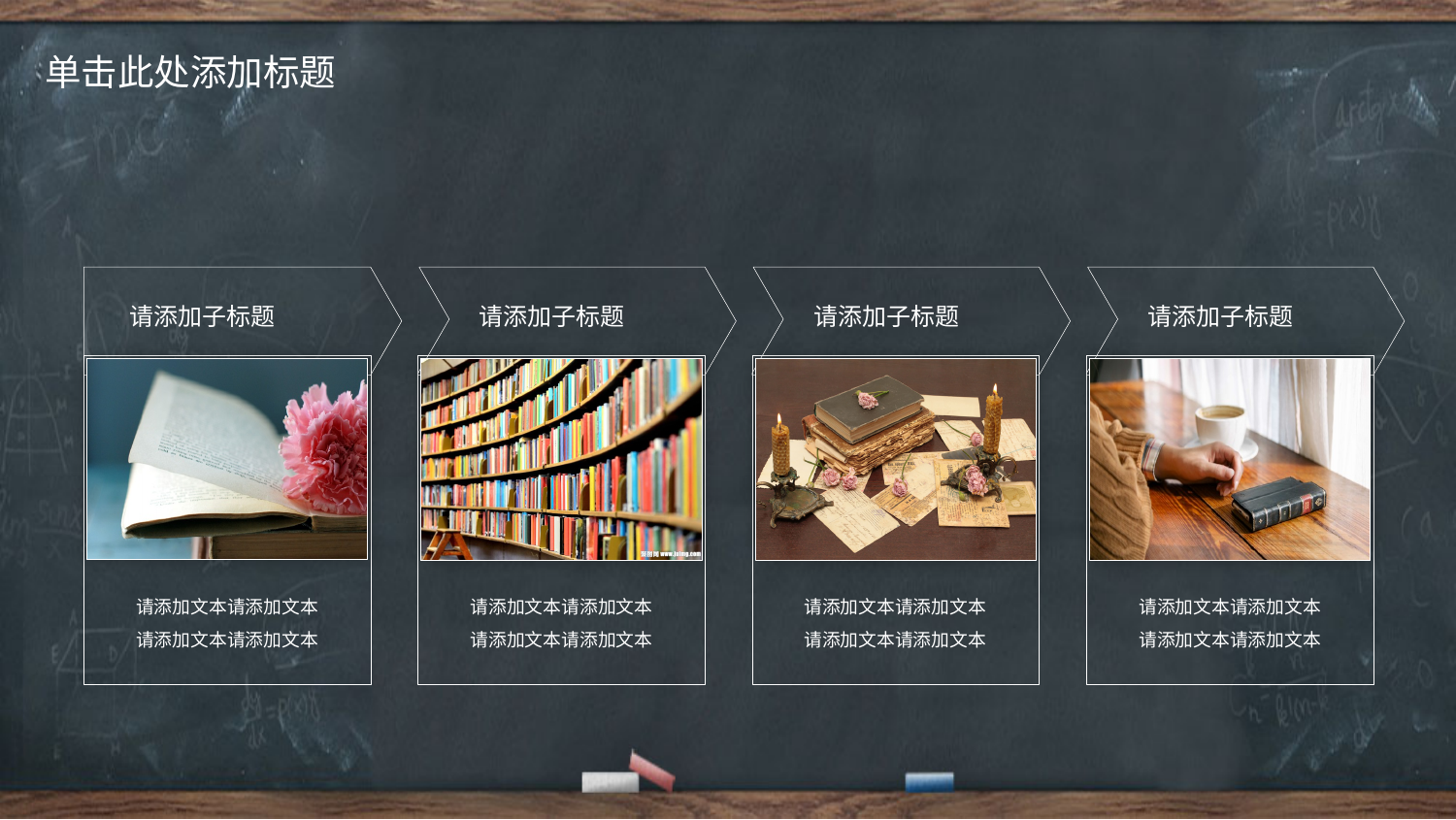

请添加子标题

请添加子标题

请添加子标题

请添加子标题

请添加文本请添加文本
请添加文本请添加文本

请添加文本请添加文本
请添加文本请添加文本

请添加文本请添加文本
请添加文本请添加文本

请添加文本请添加文本
请添加文本请添加文本